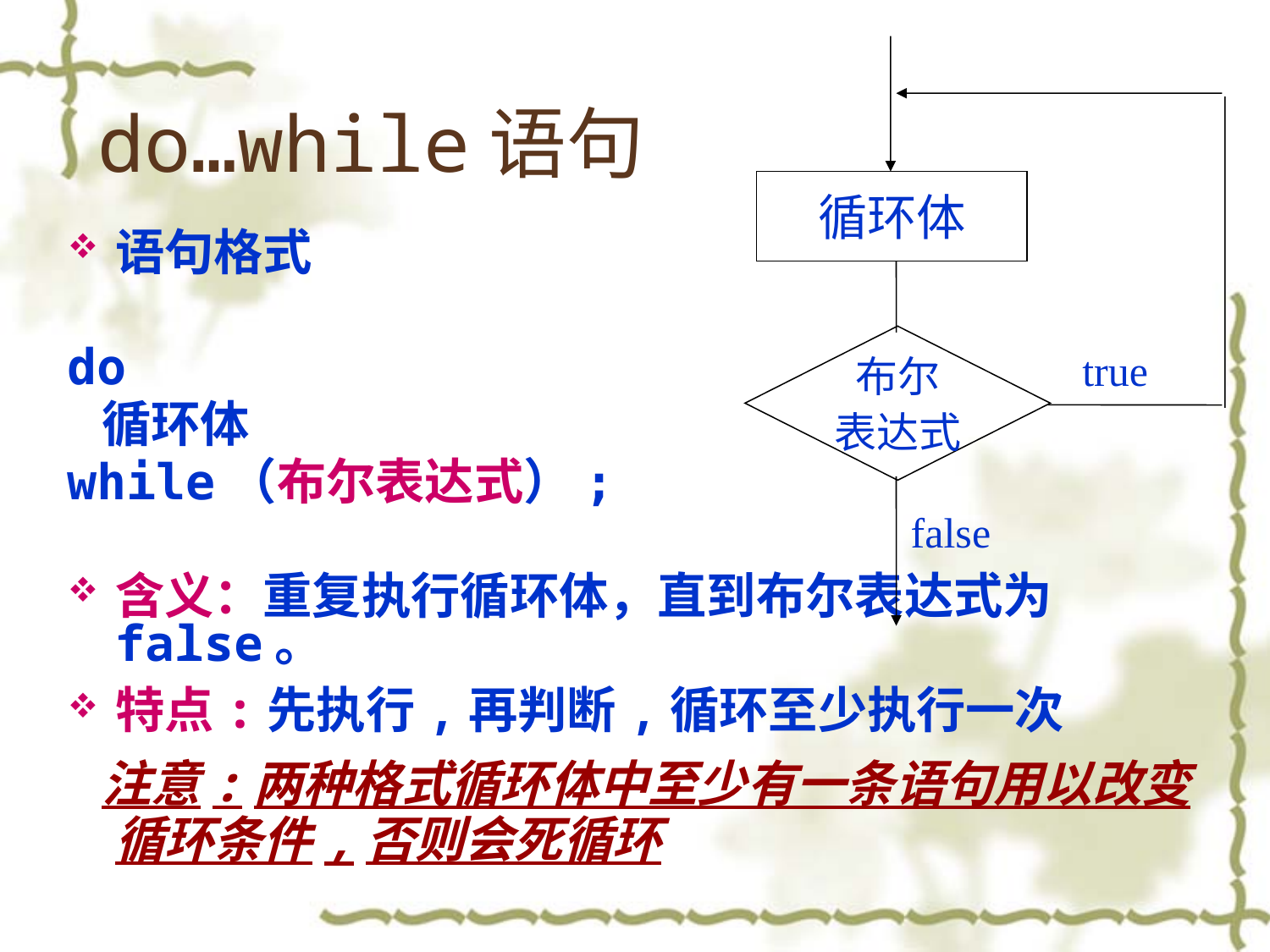

循环体
布尔
表达式
true

false

# do…while语句
语句格式

do
  循环体
while（布尔表达式）;

含义：重复执行循环体，直到布尔表达式为false。
特点:先执行,再判断,循环至少执行一次
  注意:两种格式循环体中至少有一条语句用以改变循环条件,否则会死循环